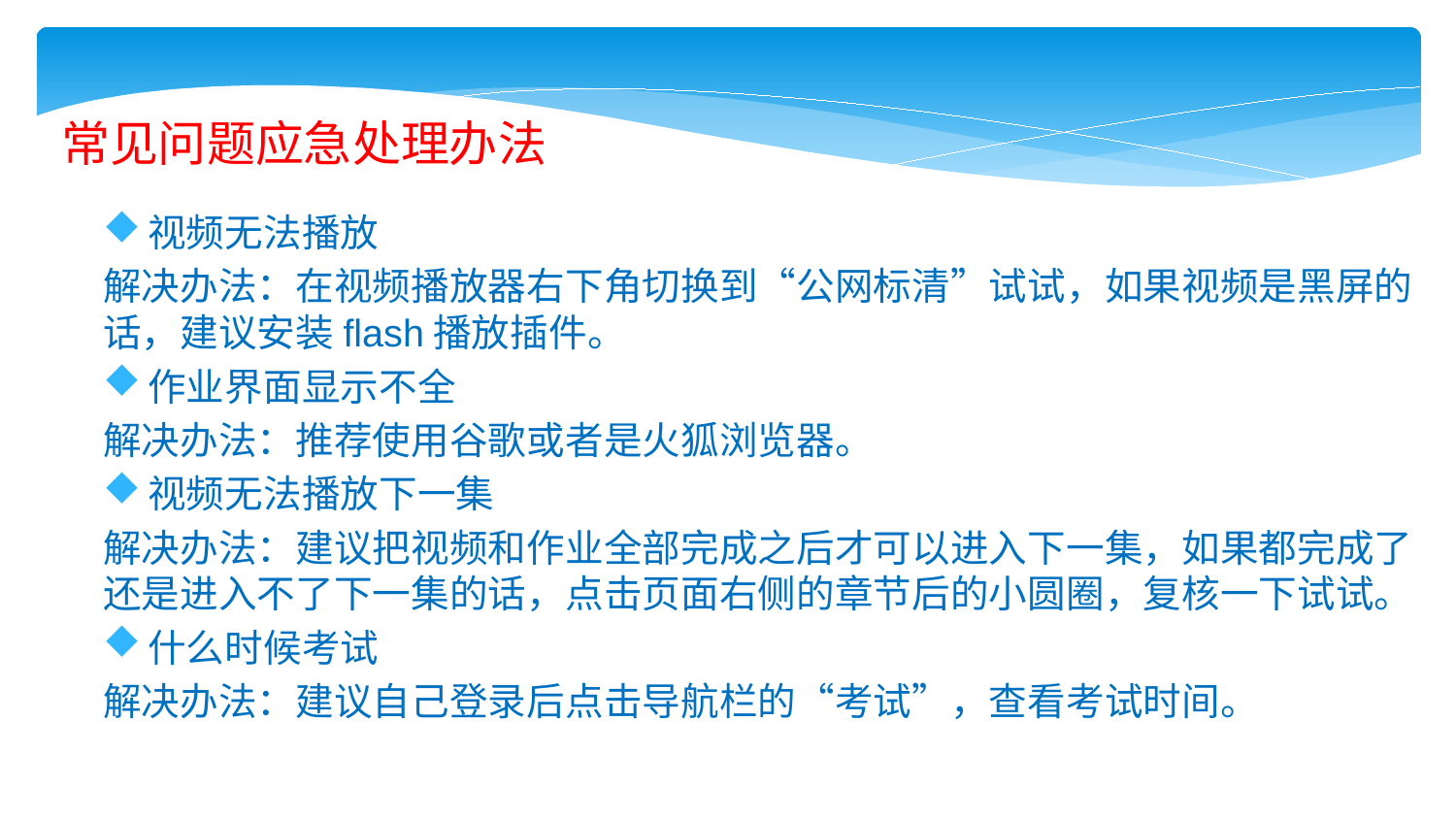

常见问题应急处理办法
视频无法播放
解决办法：在视频播放器右下角切换到“公网标清”试试，如果视频是黑屏的话，建议安装flash播放插件。
作业界面显示不全
解决办法：推荐使用谷歌或者是火狐浏览器。
视频无法播放下一集
解决办法：建议把视频和作业全部完成之后才可以进入下一集，如果都完成了还是进入不了下一集的话，点击页面右侧的章节后的小圆圈，复核一下试试。
什么时候考试
解决办法：建议自己登录后点击导航栏的“考试”，查看考试时间。